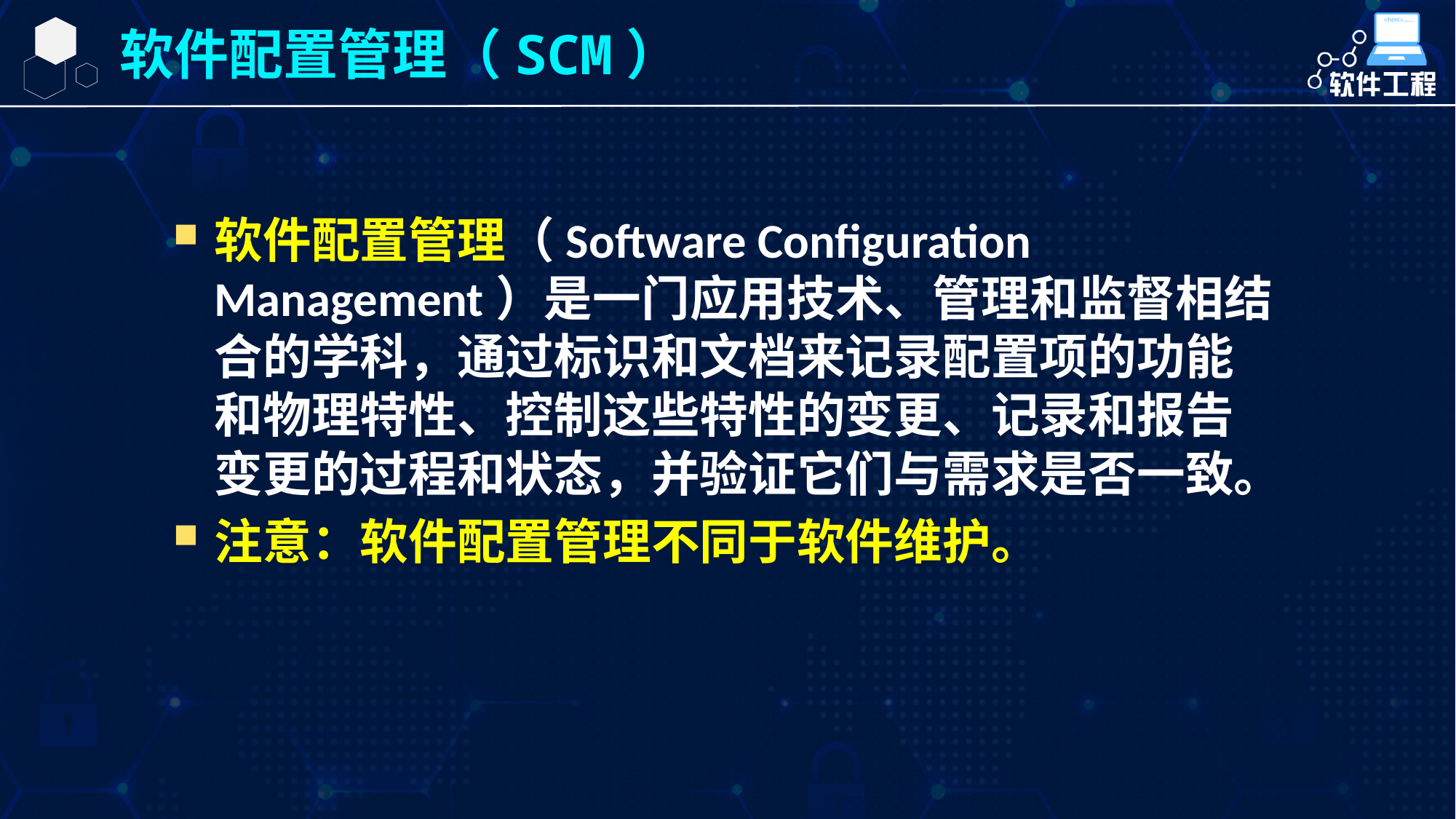

软件配置管理（SCM）
软件配置管理（Software Configuration Management）是一门应用技术、管理和监督相结合的学科，通过标识和文档来记录配置项的功能和物理特性、控制这些特性的变更、记录和报告变更的过程和状态，并验证它们与需求是否一致。
注意：软件配置管理不同于软件维护。